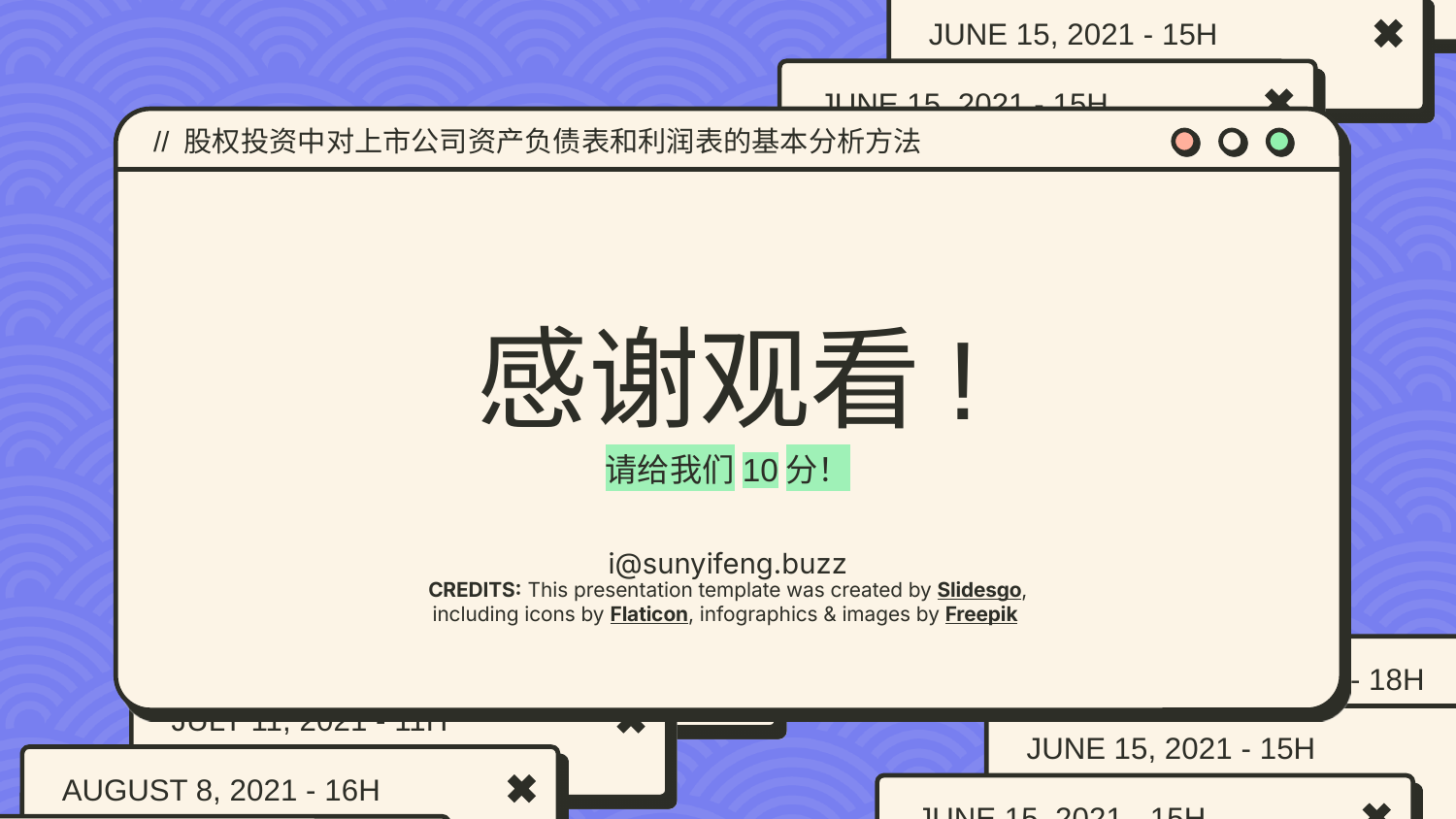

// 股权投资中对上市公司资产负债表和利润表的基本分析方法
# 感谢观看!
请给我们10分！
i@sunyifeng.buzz